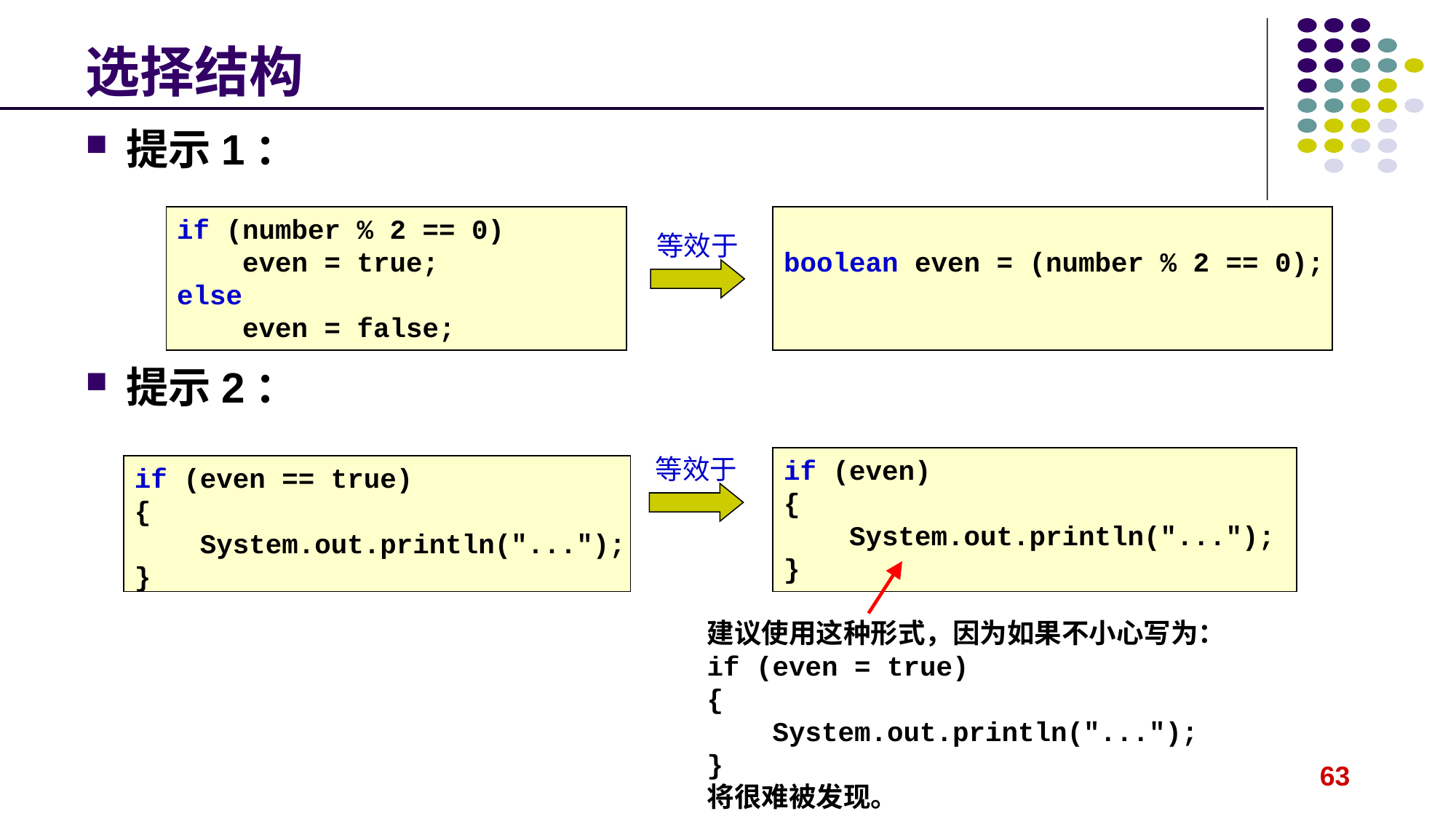

# 选择结构
提示1：

提示2：
if (number % 2 == 0)
    even = true;
else
    even = false;

boolean even = (number % 2 == 0);
等效于

等效于
if (even)
{
    System.out.println("...");
}
if (even == true)
{
    System.out.println("...");
}

建议使用这种形式，因为如果不小心写为：
if (even = true)
{
    System.out.println("...");
}
将很难被发现。